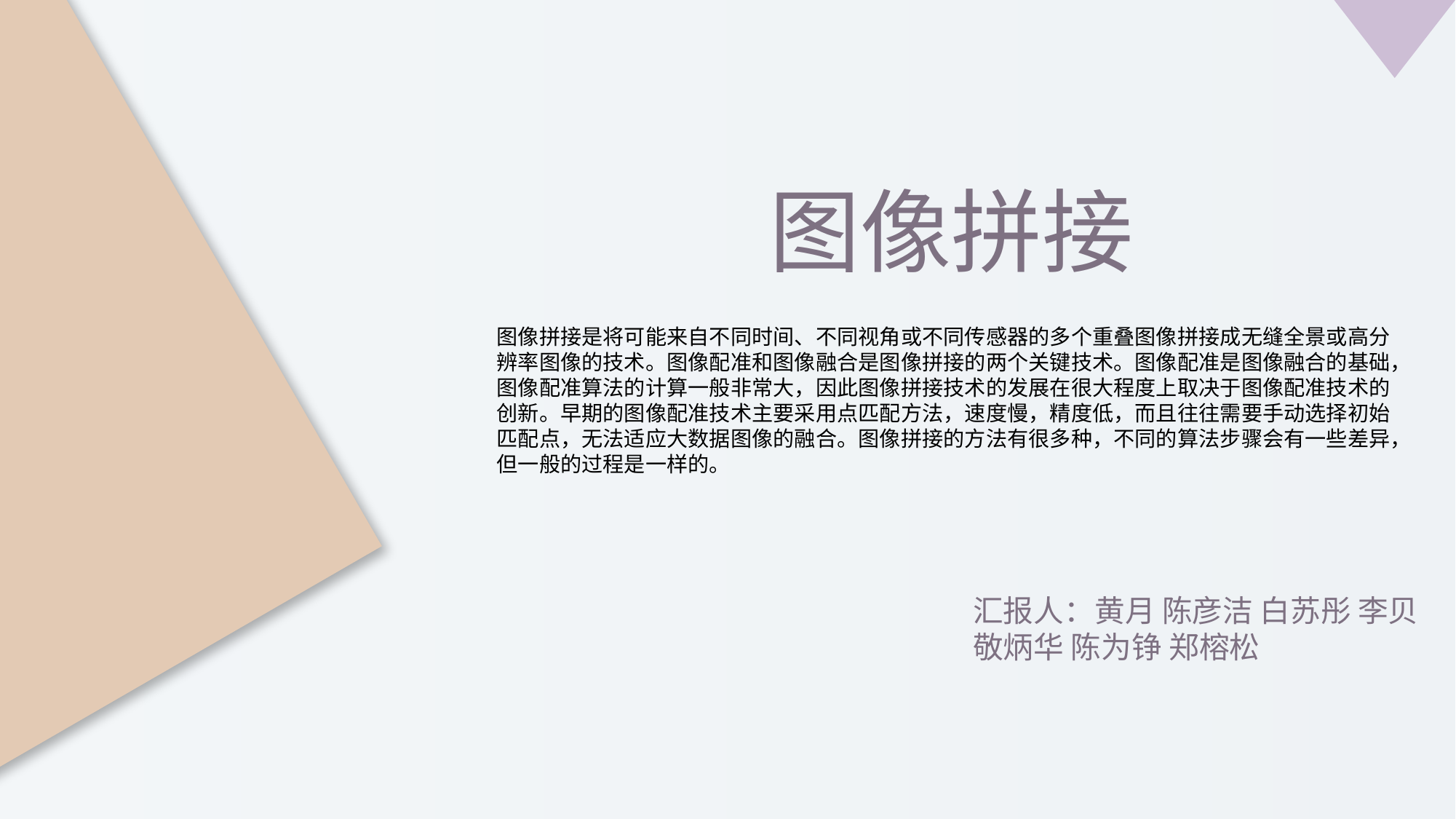

图像拼接
图像拼接是将可能来自不同时间、不同视角或不同传感器的多个重叠图像拼接成无缝全景或高分辨率图像的技术。图像配准和图像融合是图像拼接的两个关键技术。图像配准是图像融合的基础，图像配准算法的计算一般非常大，因此图像拼接技术的发展在很大程度上取决于图像配准技术的创新。早期的图像配准技术主要采用点匹配方法，速度慢，精度低，而且往往需要手动选择初始匹配点，无法适应大数据图像的融合。图像拼接的方法有很多种，不同的算法步骤会有一些差异，但一般的过程是一样的。

汇报人：黄月 陈彦洁 白苏彤 李贝
敬炳华 陈为铮 郑榕松